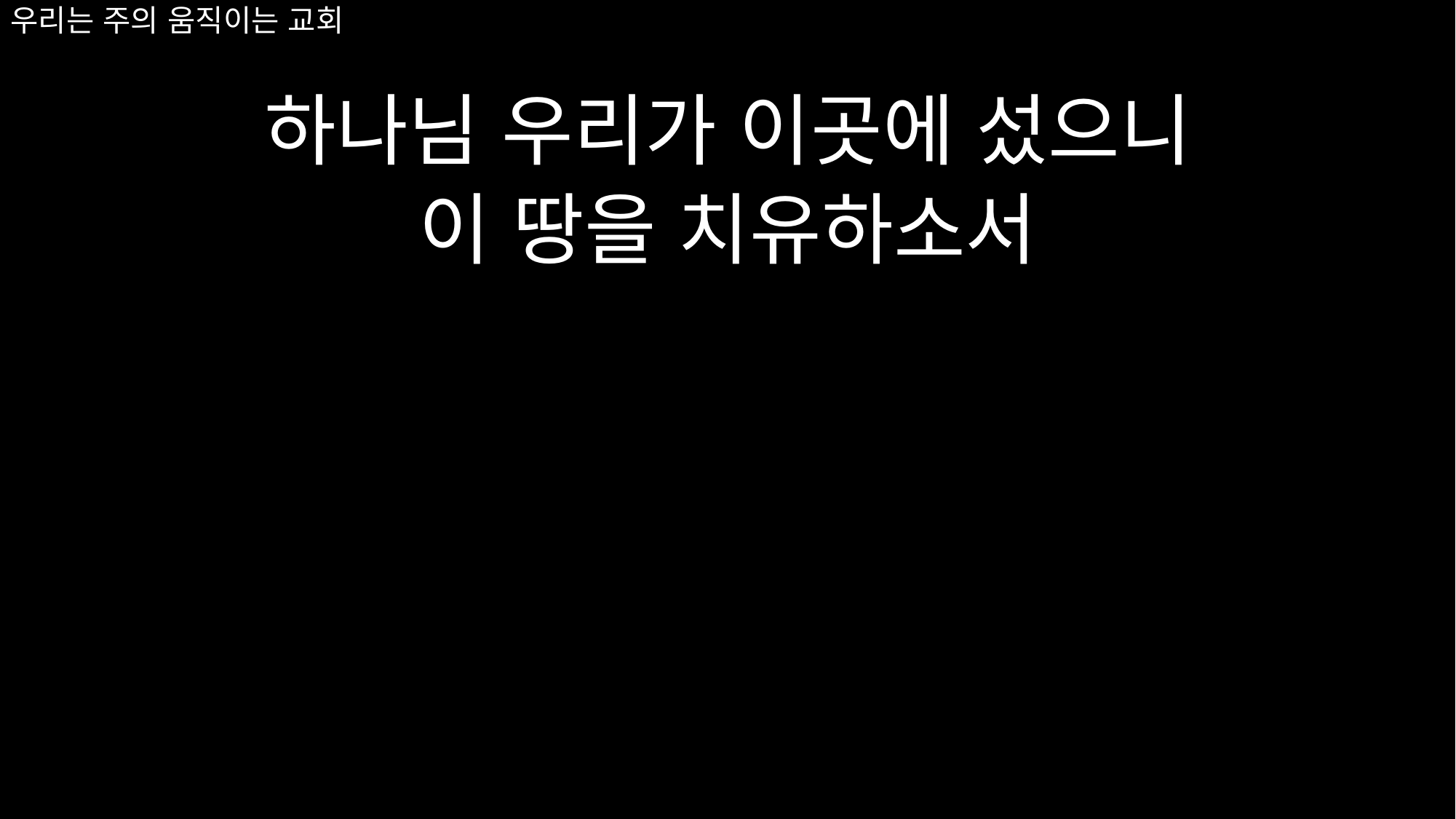

하나님 우리가 이곳에 섰으니
이 땅을 치유하소서

# 우리는 주의 움직이는 교회